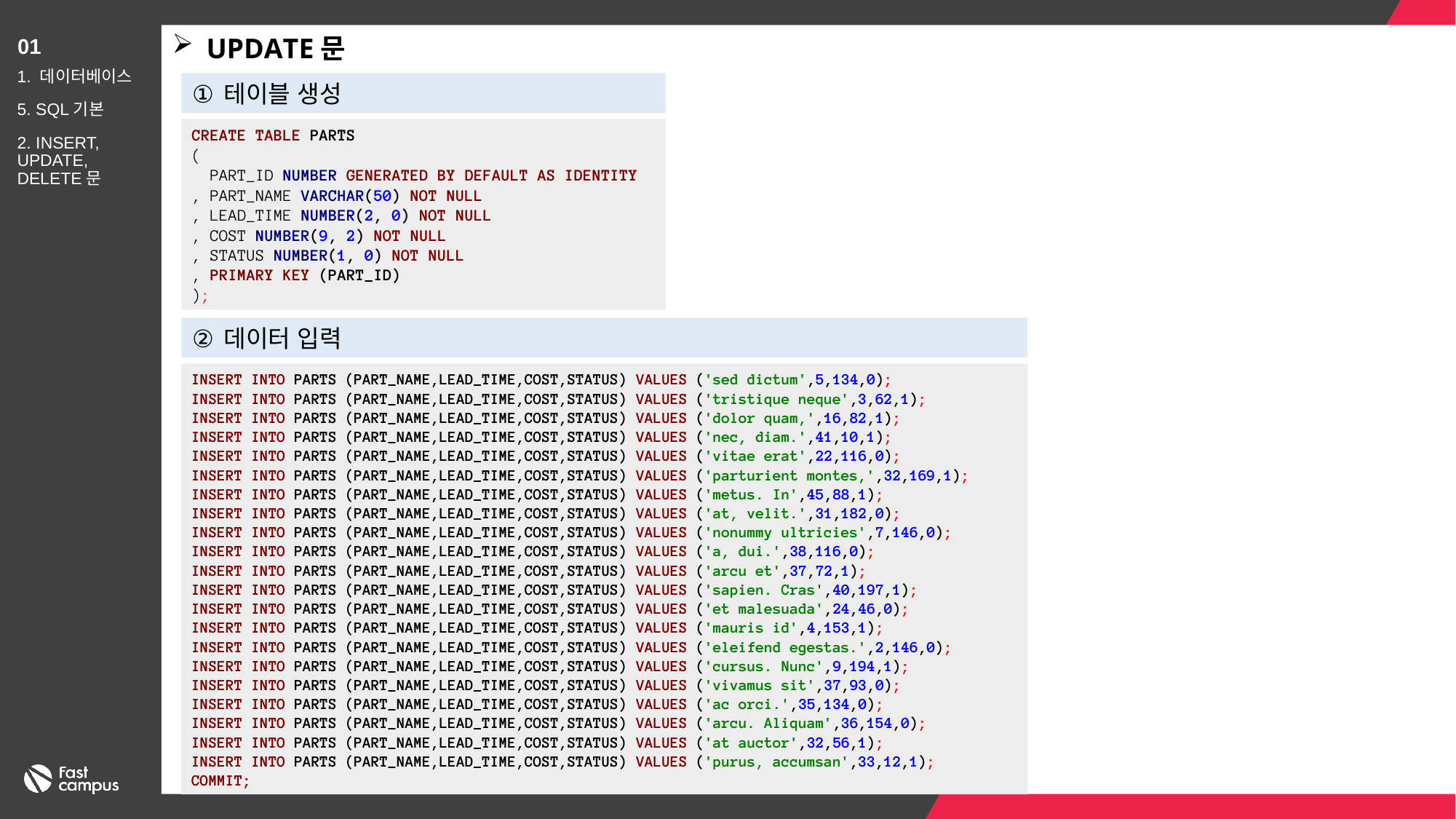

UPDATE문
01
1. 데이터베이스
5. SQL기본
2. INSERT, UPDATE, DELETE문
테이블 생성
CREATE TABLE PARTS
(
  PART_ID NUMBER GENERATED BY DEFAULT AS IDENTITY
, PART_NAME VARCHAR(50) NOT NULL
, LEAD_TIME NUMBER(2, 0) NOT NULL
, COST NUMBER(9, 2) NOT NULL
, STATUS NUMBER(1, 0) NOT NULL
, PRIMARY KEY (PART_ID)
);
데이터 입력
INSERT INTO PARTS (PART_NAME,LEAD_TIME,COST,STATUS) VALUES ('sed dictum',5,134,0);
INSERT INTO PARTS (PART_NAME,LEAD_TIME,COST,STATUS) VALUES ('tristique neque',3,62,1);
INSERT INTO PARTS (PART_NAME,LEAD_TIME,COST,STATUS) VALUES ('dolor quam,',16,82,1);
INSERT INTO PARTS (PART_NAME,LEAD_TIME,COST,STATUS) VALUES ('nec, diam.',41,10,1);
INSERT INTO PARTS (PART_NAME,LEAD_TIME,COST,STATUS) VALUES ('vitae erat',22,116,0);
INSERT INTO PARTS (PART_NAME,LEAD_TIME,COST,STATUS) VALUES ('parturient montes,',32,169,1);
INSERT INTO PARTS (PART_NAME,LEAD_TIME,COST,STATUS) VALUES ('metus. In',45,88,1);
INSERT INTO PARTS (PART_NAME,LEAD_TIME,COST,STATUS) VALUES ('at, velit.',31,182,0);
INSERT INTO PARTS (PART_NAME,LEAD_TIME,COST,STATUS) VALUES ('nonummy ultricies',7,146,0);
INSERT INTO PARTS (PART_NAME,LEAD_TIME,COST,STATUS) VALUES ('a, dui.',38,116,0);
INSERT INTO PARTS (PART_NAME,LEAD_TIME,COST,STATUS) VALUES ('arcu et',37,72,1);
INSERT INTO PARTS (PART_NAME,LEAD_TIME,COST,STATUS) VALUES ('sapien. Cras',40,197,1);
INSERT INTO PARTS (PART_NAME,LEAD_TIME,COST,STATUS) VALUES ('et malesuada',24,46,0);
INSERT INTO PARTS (PART_NAME,LEAD_TIME,COST,STATUS) VALUES ('mauris id',4,153,1);
INSERT INTO PARTS (PART_NAME,LEAD_TIME,COST,STATUS) VALUES ('eleifend egestas.',2,146,0);
INSERT INTO PARTS (PART_NAME,LEAD_TIME,COST,STATUS) VALUES ('cursus. Nunc',9,194,1);
INSERT INTO PARTS (PART_NAME,LEAD_TIME,COST,STATUS) VALUES ('vivamus sit',37,93,0);
INSERT INTO PARTS (PART_NAME,LEAD_TIME,COST,STATUS) VALUES ('ac orci.',35,134,0);
INSERT INTO PARTS (PART_NAME,LEAD_TIME,COST,STATUS) VALUES ('arcu. Aliquam',36,154,0);
INSERT INTO PARTS (PART_NAME,LEAD_TIME,COST,STATUS) VALUES ('at auctor',32,56,1);
INSERT INTO PARTS (PART_NAME,LEAD_TIME,COST,STATUS) VALUES ('purus, accumsan',33,12,1);
COMMIT;